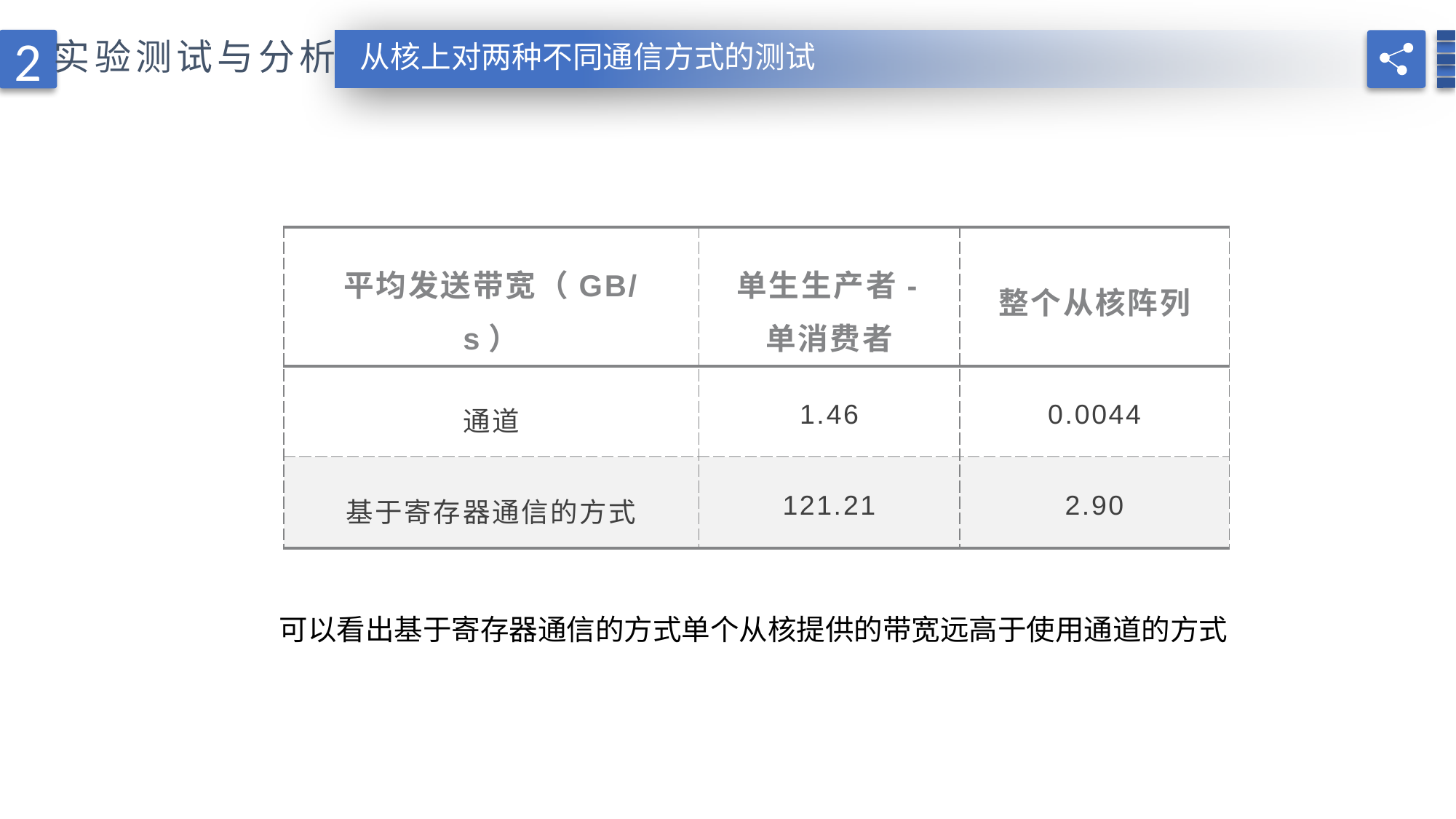

实验测试与分析
2

从核上对两种不同通信方式的测试
| 平均发送带宽（GB/s） | 单生生产者-单消费者 | 整个从核阵列 |
| --- | --- | --- |
| 通道 | 1.46 | 0.0044 |
| 基于寄存器通信的方式 | 121.21 | 2.90 |

可以看出基于寄存器通信的方式单个从核提供的带宽远高于使用通道的方式